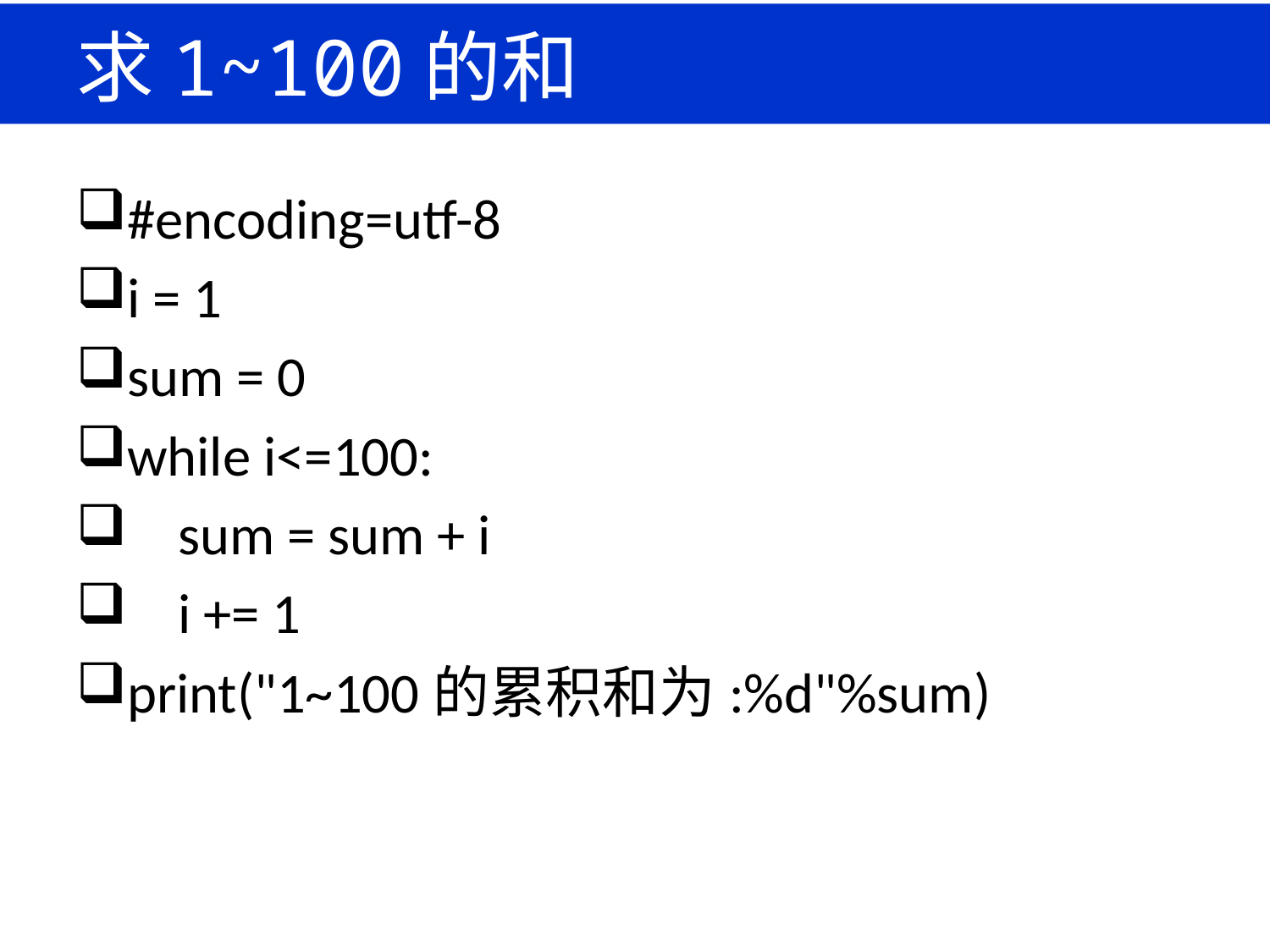

# 求1~100的和
#encoding=utf-8
i = 1
sum = 0
while i<=100:
    sum = sum + i
    i += 1
print("1~100的累积和为:%d"%sum)